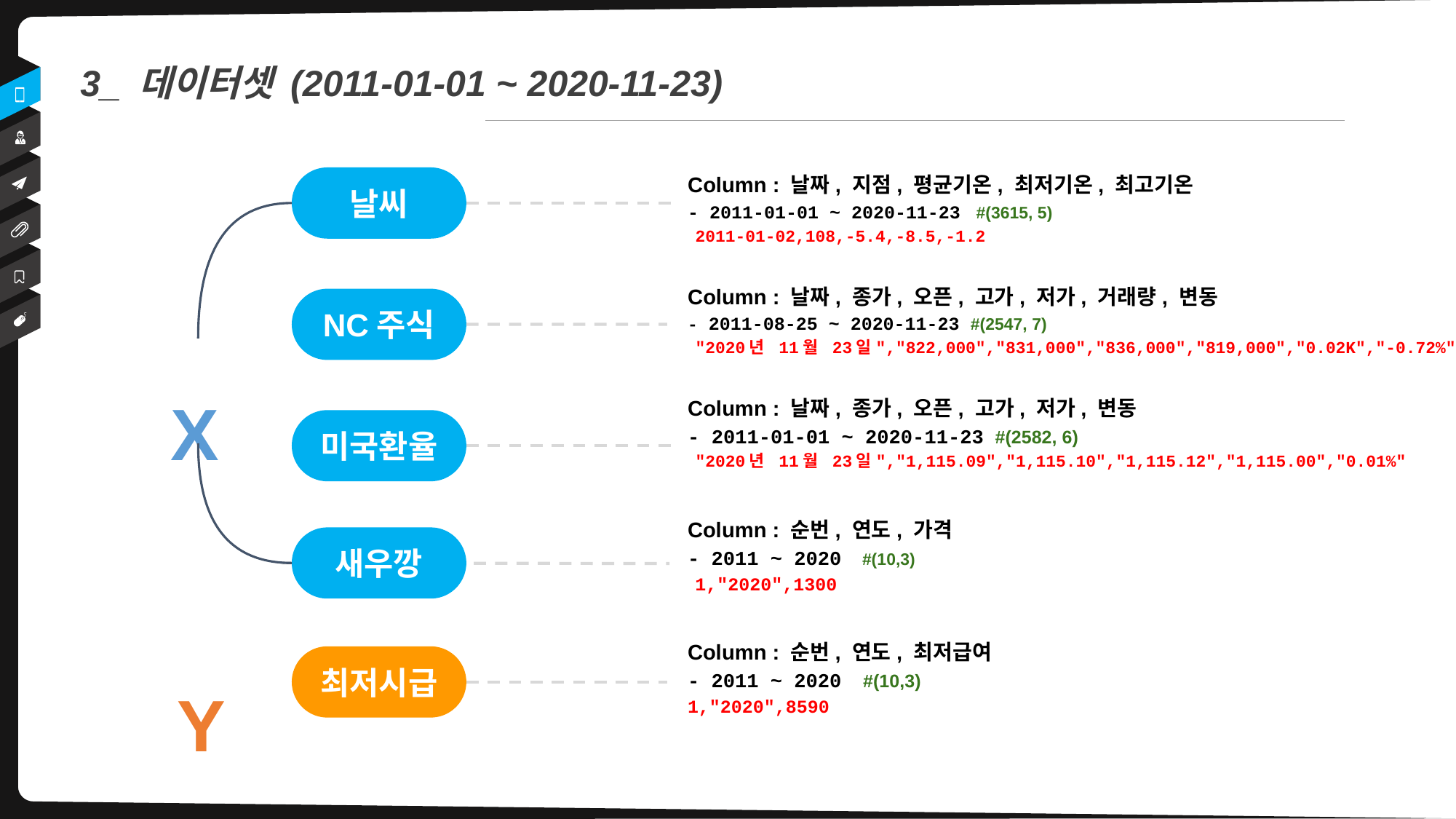

3_ 데이터셋 (2011-01-01 ~ 2020-11-23)

Column : 날짜, 지점, 평균기온, 최저기온, 최고기온
- 2011-01-01 ~ 2020-11-23  #(3615, 5)
2011-01-02,108,-5.4,-8.5,-1.2

날씨
Column : 날짜, 종가, 오픈, 고가, 저가, 거래량, 변동
- 2011-08-25 ~ 2020-11-23 #(2547, 7)
"2020년 11월 23일","822,000","831,000","836,000","819,000","0.02K","-0.72%"

NC주식
X
Column : 날짜, 종가, 오픈, 고가, 저가, 변동
- 2011-01-01 ~ 2020-11-23 #(2582, 6)
"2020년 11월 23일","1,115.09","1,115.10","1,115.12","1,115.00","0.01%"

미국환율
Column : 순번, 연도, 가격
- 2011 ~ 2020  #(10,3)
1,"2020",1300

새우깡
Column : 순번, 연도, 최저급여
- 2011 ~ 2020  #(10,3)
1,"2020",8590

Y
최저시급